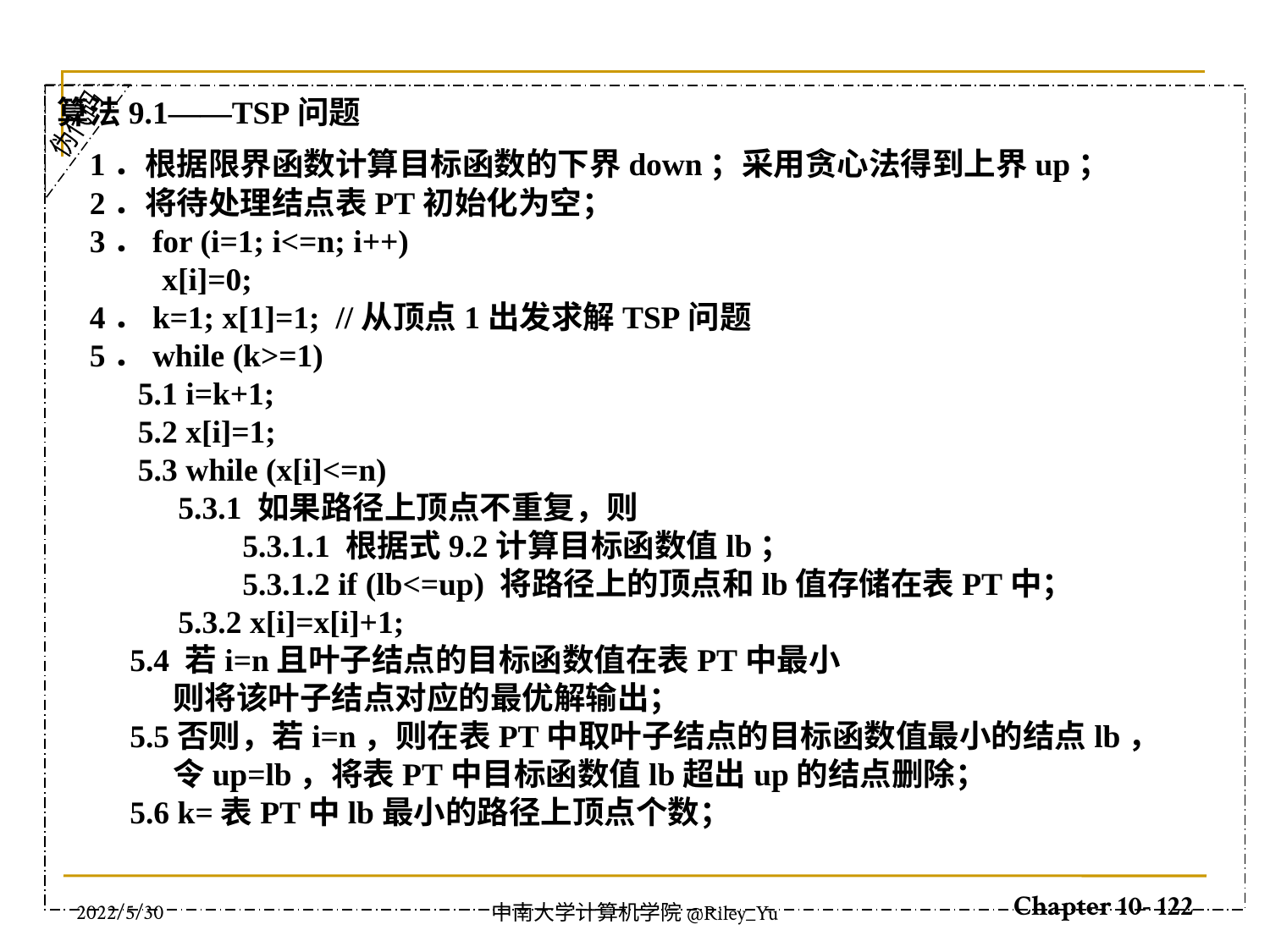

伪代码
算法9.1——TSP问题
    1．根据限界函数计算目标函数的下界down；采用贪心法得到上界up；
    2．将待处理结点表PT初始化为空；
    3．for (i=1; i<=n; i++)
             x[i]=0;
    4．k=1; x[1]=1;  //从顶点1出发求解TSP问题
    5．while (k>=1)
          5.1 i=k+1;
          5.2 x[i]=1;
          5.3 while (x[i]<=n)
               5.3.1 如果路径上顶点不重复，则
                       5.3.1.1 根据式9.2计算目标函数值lb；
                       5.3.1.2 if (lb<=up) 将路径上的顶点和lb值存储在表PT中；
               5.3.2 x[i]=x[i]+1;
         5.4 若i=n且叶子结点的目标函数值在表PT中最小
               则将该叶子结点对应的最优解输出；
         5.5否则，若i=n，则在表PT中取叶子结点的目标函数值最小的结点lb，
               令up=lb，将表PT中目标函数值lb超出up的结点删除；
         5.6 k=表PT中lb最小的路径上顶点个数；
2022/5/30
Chapter 10- 122
中南大学计算机学院@Riley_Yu